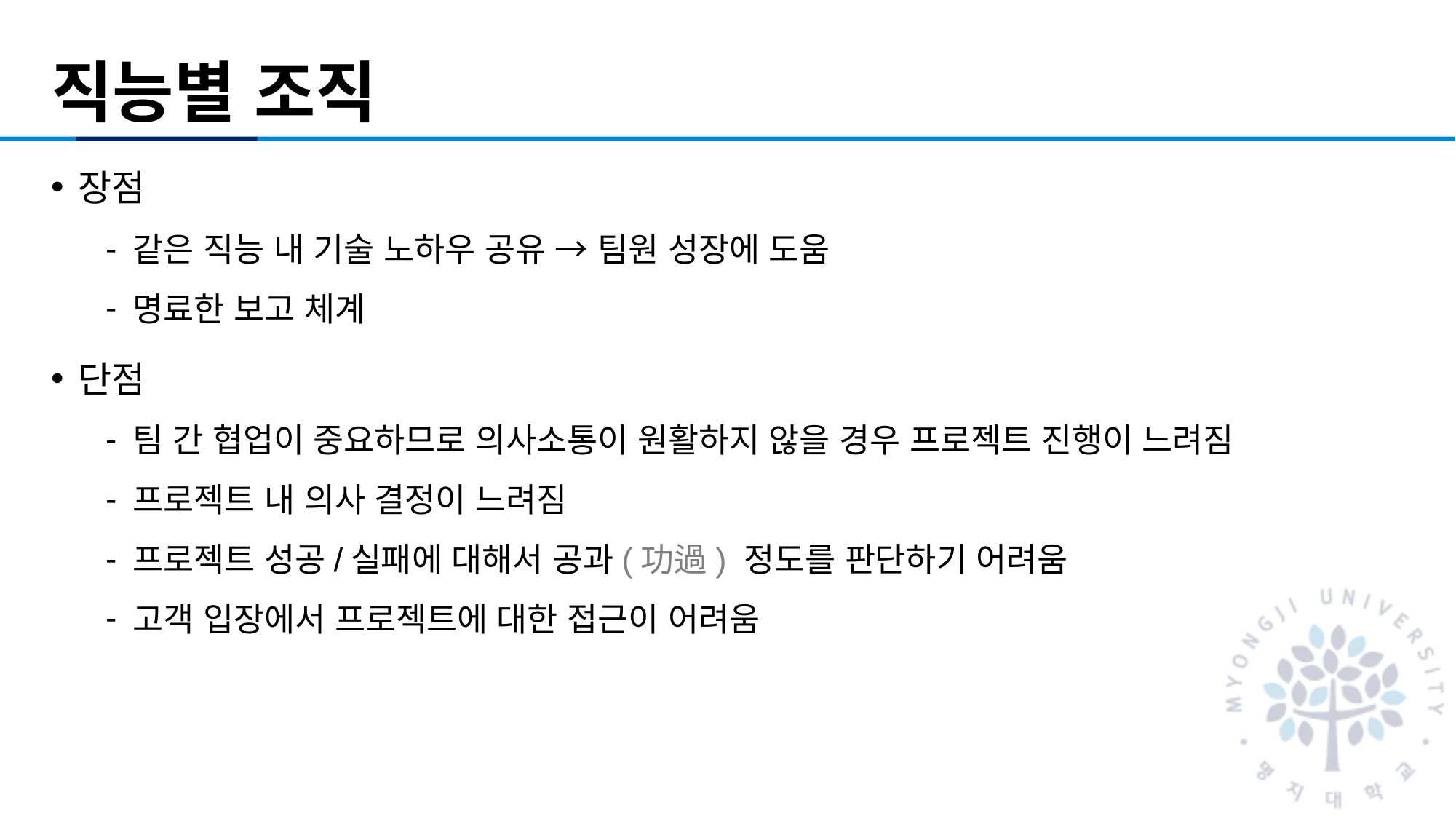

# 직능별 조직
장점
같은 직능 내 기술 노하우 공유 → 팀원 성장에 도움
명료한 보고 체계
단점
팀 간 협업이 중요하므로 의사소통이 원활하지 않을 경우 프로젝트 진행이 느려짐
프로젝트 내 의사 결정이 느려짐
프로젝트 성공/실패에 대해서 공과(功過) 정도를 판단하기 어려움
고객 입장에서 프로젝트에 대한 접근이 어려움